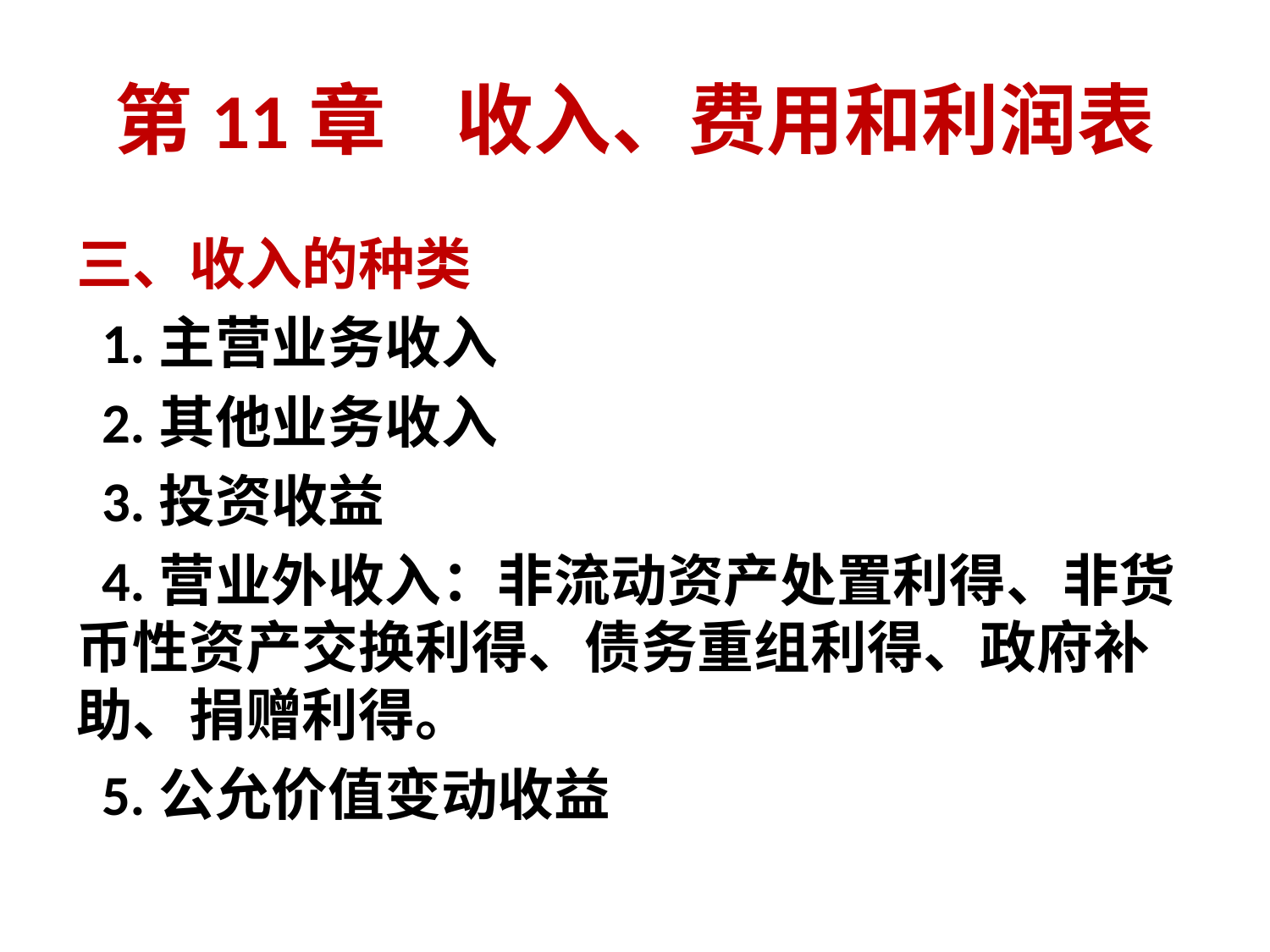

# 第11章    收入、费用和利润表
三、收入的种类
  1.主营业务收入
  2.其他业务收入
  3.投资收益
  4.营业外收入：非流动资产处置利得、非货币性资产交换利得、债务重组利得、政府补助、捐赠利得。
  5.公允价值变动收益